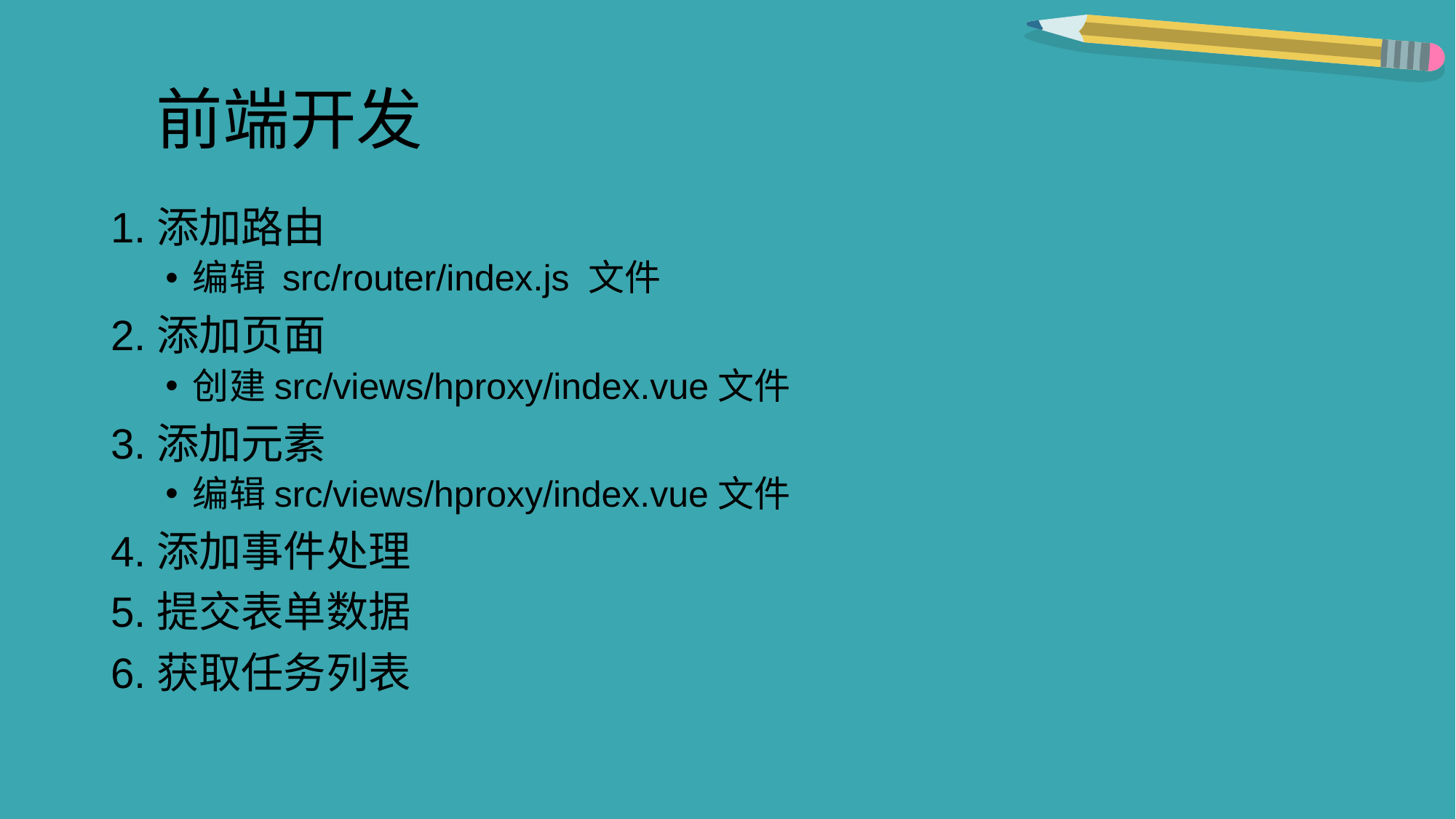

# 前端开发
1.添加路由
编辑 src/router/index.js 文件
2.添加页面
创建src/views/hproxy/index.vue文件
3.添加元素
编辑src/views/hproxy/index.vue文件
4.添加事件处理
5.提交表单数据
6.获取任务列表